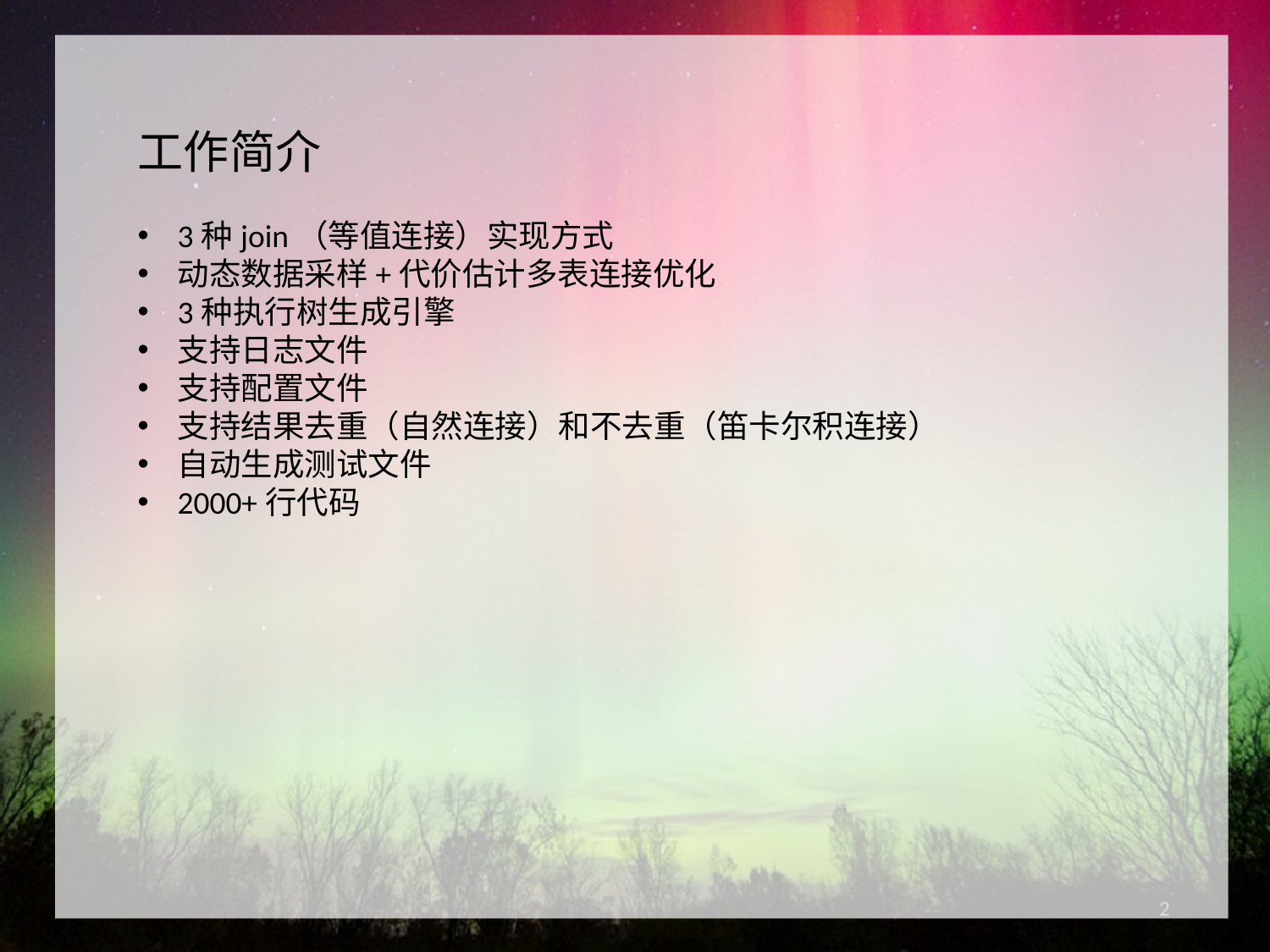

工作简介

3种join（等值连接）实现方式
动态数据采样+代价估计多表连接优化
3种执行树生成引擎
支持日志文件
支持配置文件
支持结果去重（自然连接）和不去重（笛卡尔积连接）
自动生成测试文件
2000+行代码
2